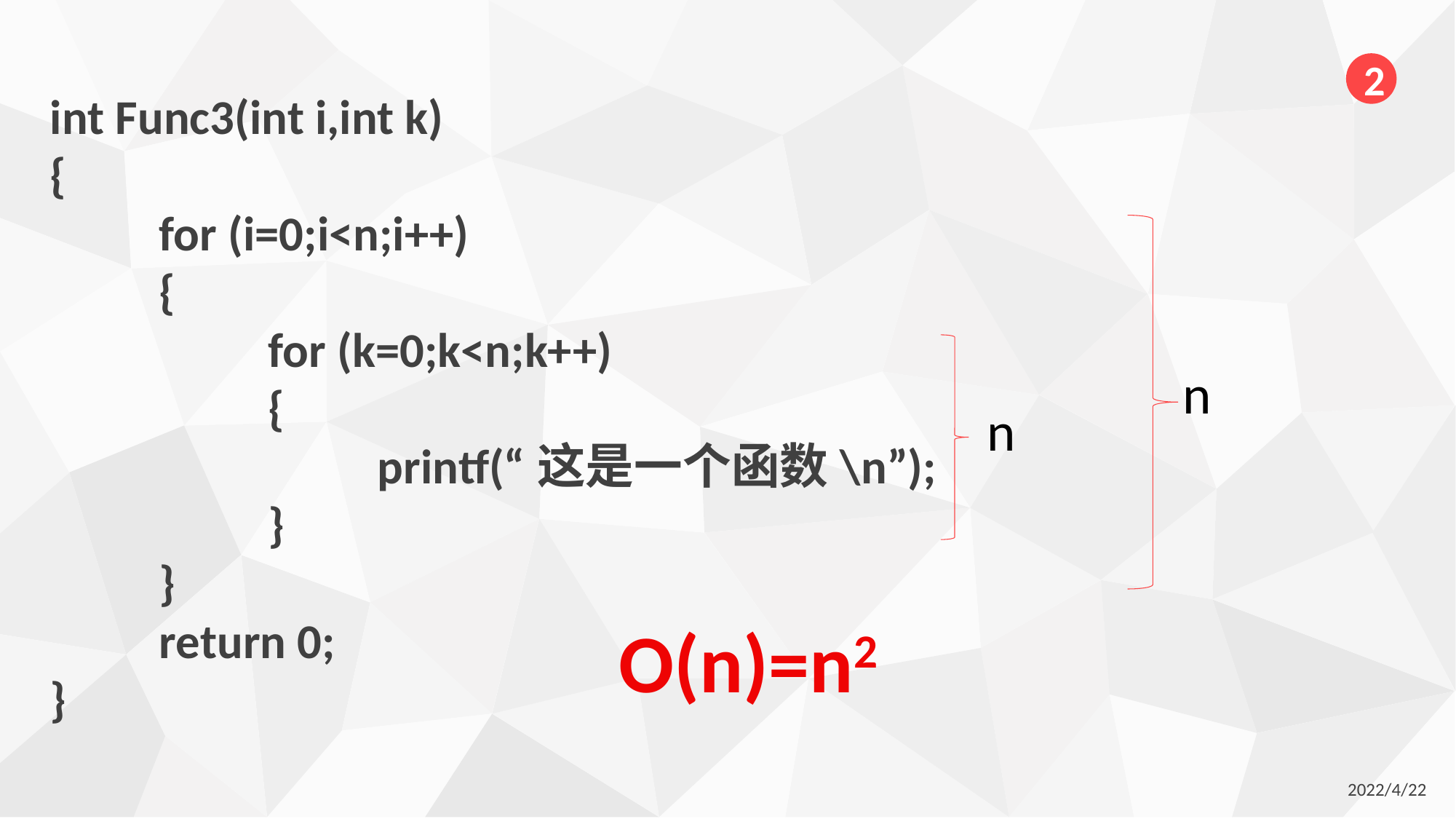

2
int Func3(int i,int k)
{
	for (i=0;i<n;i++)
	{
		for (k=0;k<n;k++)
		{
			printf(“这是一个函数\n”);
		}
	}
	return 0;
}

n
n
O(n)=n2
2022/4/22